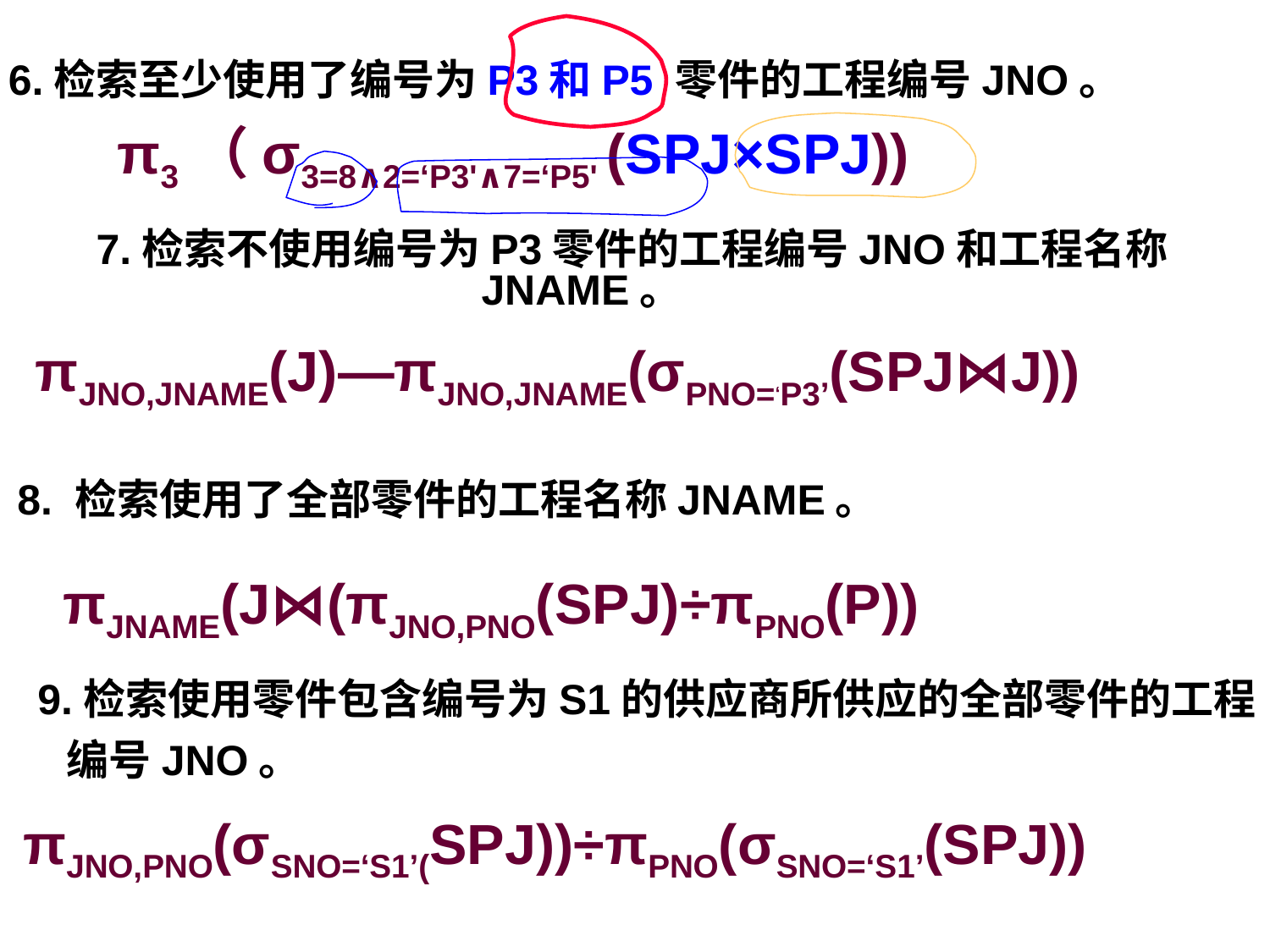

6.检索至少使用了编号为P3和P5 零件的工程编号JNO。

π3（σ3=8∧2=‘P3'∧7=‘P5' (SPJ×SPJ))

7.检索不使用编号为P3零件的工程编号JNO和工程名称JNAME。
πJNO,JNAME(J)―πJNO,JNAME(σPNO=‘P3’(SPJ⋈J))
8. 检索使用了全部零件的工程名称JNAME。
 πJNAME(J⋈(πJNO,PNO(SPJ)÷πPNO(P))
9.检索使用零件包含编号为S1的供应商所供应的全部零件的工程
  编号JNO。
 πJNO,PNO(σSNO=‘S1’(SPJ))÷πPNO(σSNO=‘S1’(SPJ))